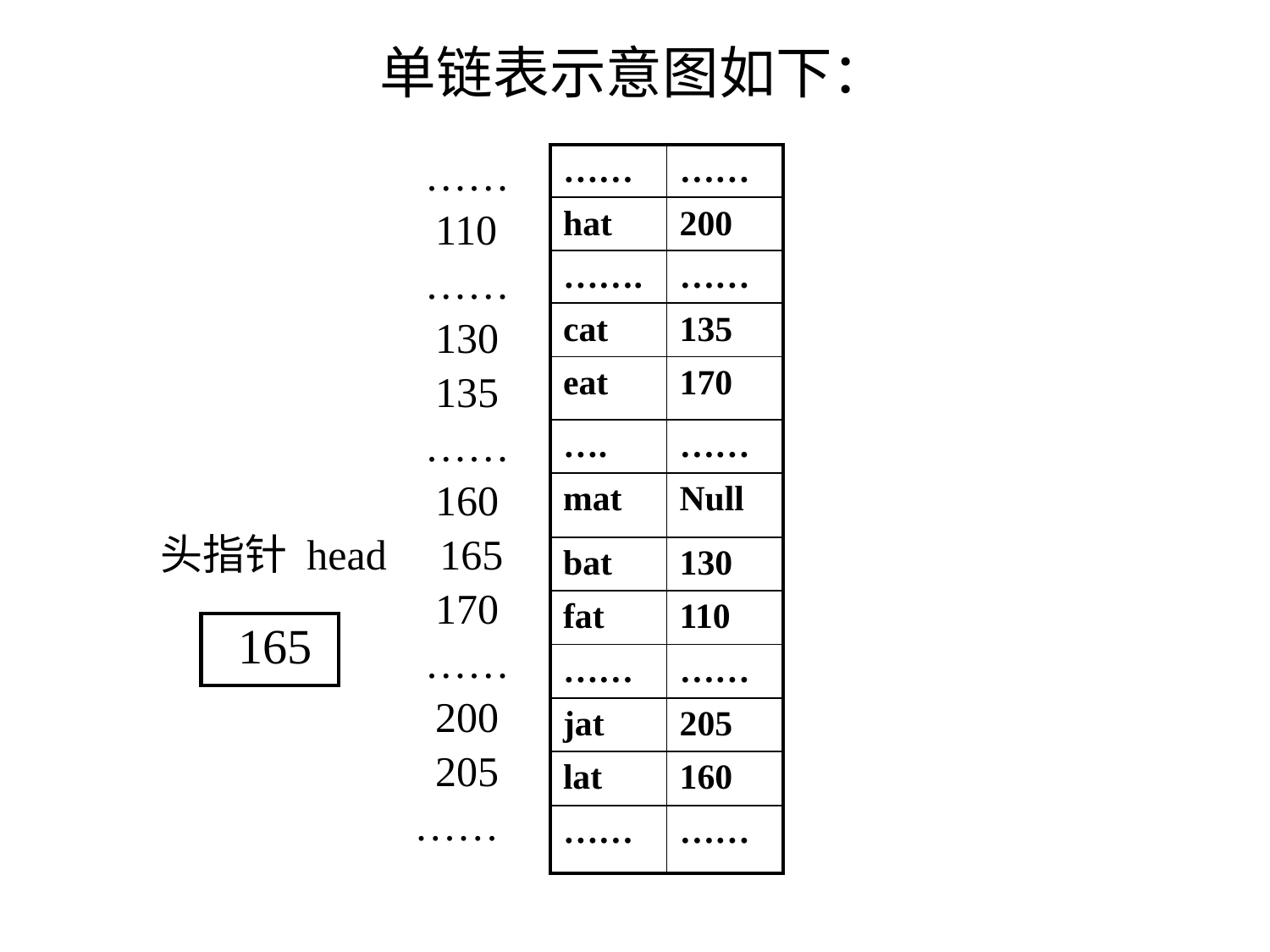

# 单链表示意图如下：
| …… | …… |
| --- | --- |
| hat | 200 |
| ……. | …… |
| cat | 135 |
| eat | 170 |
| …. | …… |
| mat | Null |
| bat | 130 |
| fat | 110 |
| …… | …… |
| jat | 205 |
| lat | 160 |
| …… | …… |
                         ……
                          110
                         ……
                          130
                          135
                         ……
                          160
头指针 head     165
                          170
                         ……
                          200
                          205
                        ……
| 165 |
| --- |